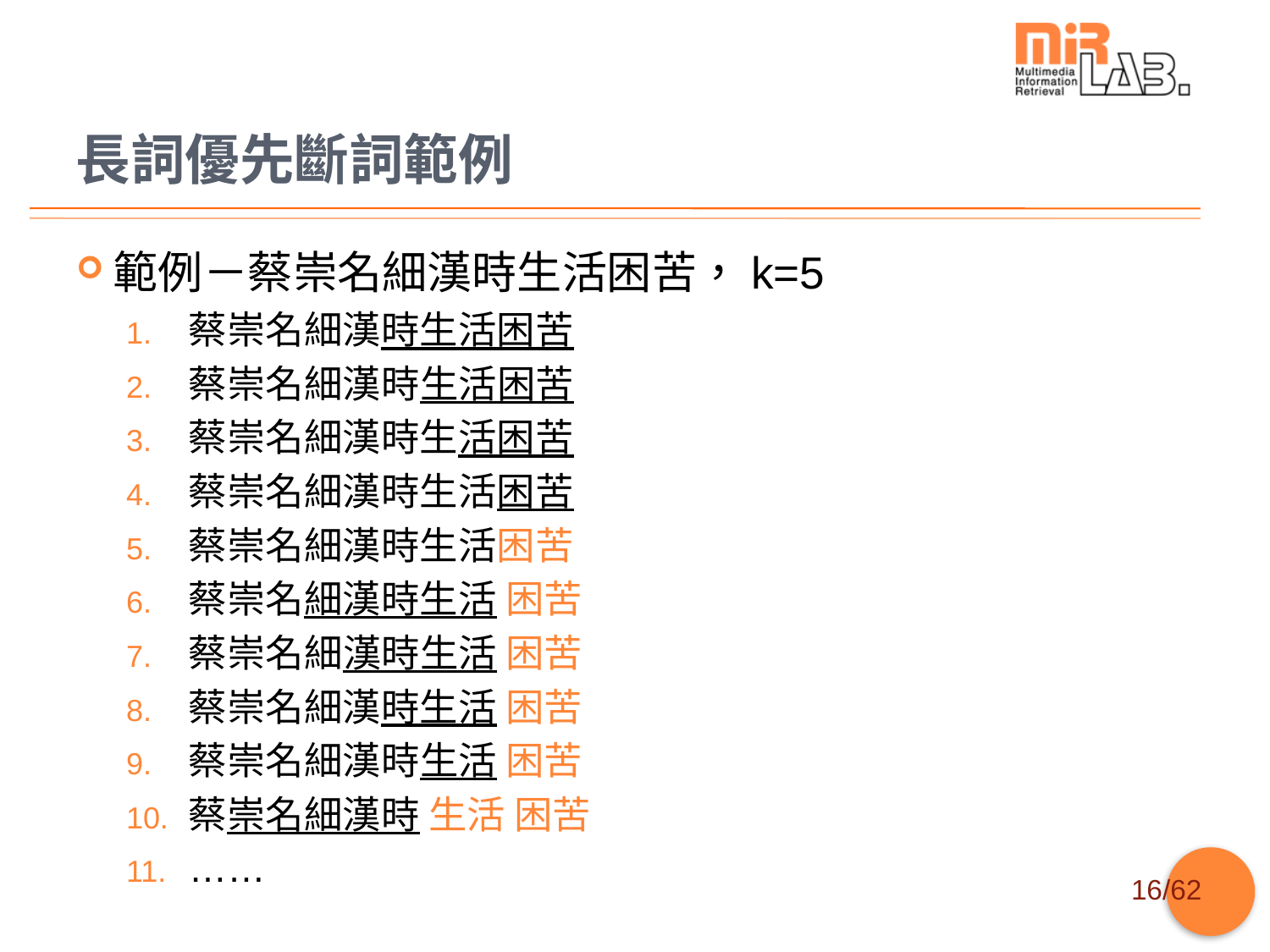

# 長詞優先斷詞範例
範例－蔡崇名細漢時生活困苦，k=5
蔡崇名細漢時生活困苦
蔡崇名細漢時生活困苦
蔡崇名細漢時生活困苦
蔡崇名細漢時生活困苦
蔡崇名細漢時生活困苦
蔡崇名細漢時生活 困苦
蔡崇名細漢時生活 困苦
蔡崇名細漢時生活 困苦
蔡崇名細漢時生活 困苦
蔡崇名細漢時 生活 困苦
……